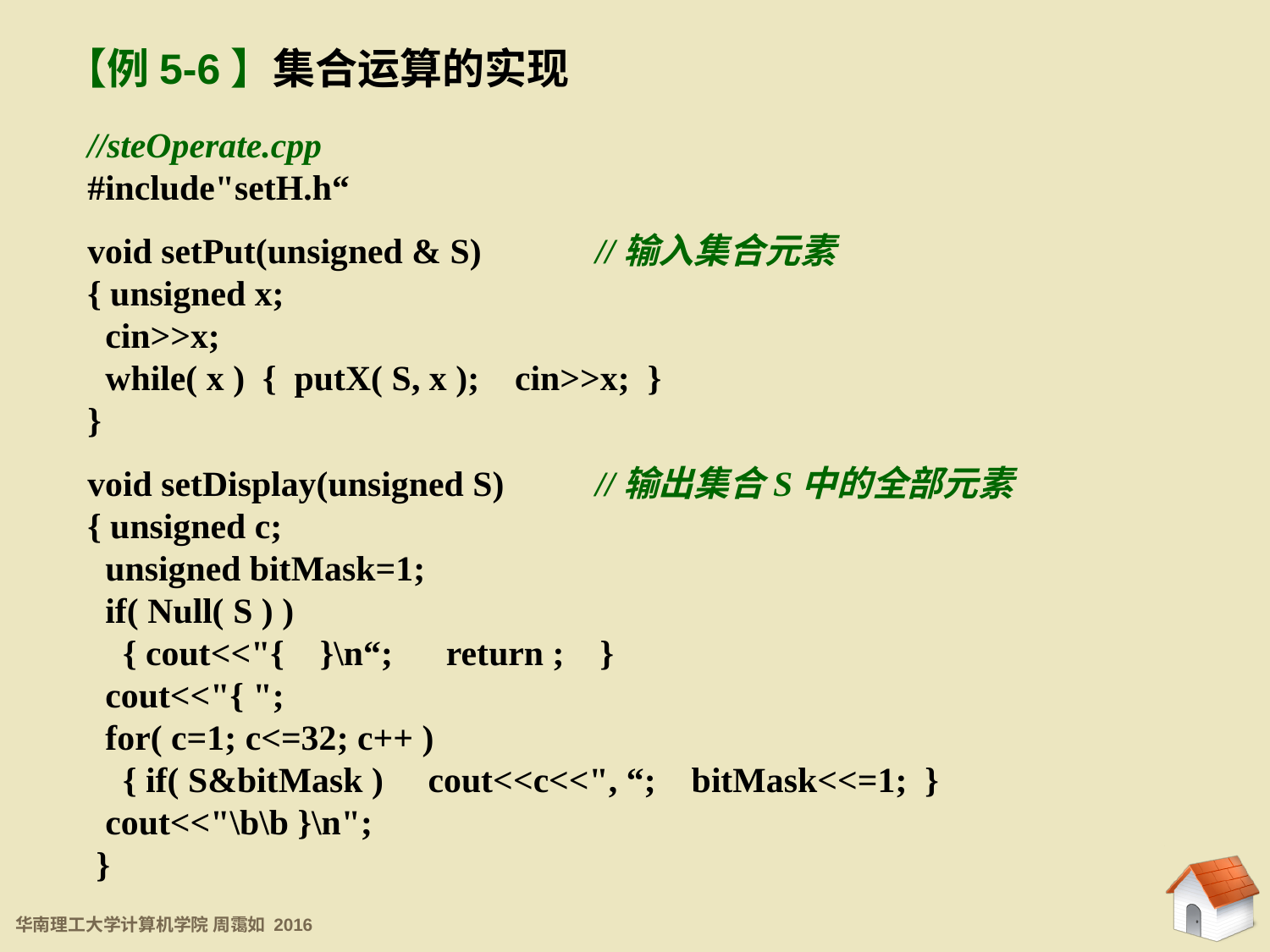

【例5-6】集合运算的实现
//steOperate.cpp
#include"setH.h“

void setPut(unsigned & S) 	//输入集合元素
{ unsigned x;
  cin>>x;
  while( x )  {  putX( S, x );    cin>>x;  }
}

void setDisplay(unsigned S) 	//输出集合S中的全部元素
{ unsigned c;
  unsigned bitMask=1;
  if( Null( S ) )
    { cout<<"{    }\n“;      return ;    }
  cout<<"{ ";
  for( c=1; c<=32; c++ )
    { if( S&bitMask )     cout<<c<<", “;    bitMask<<=1;  }
  cout<<"\b\b }\n";
 }